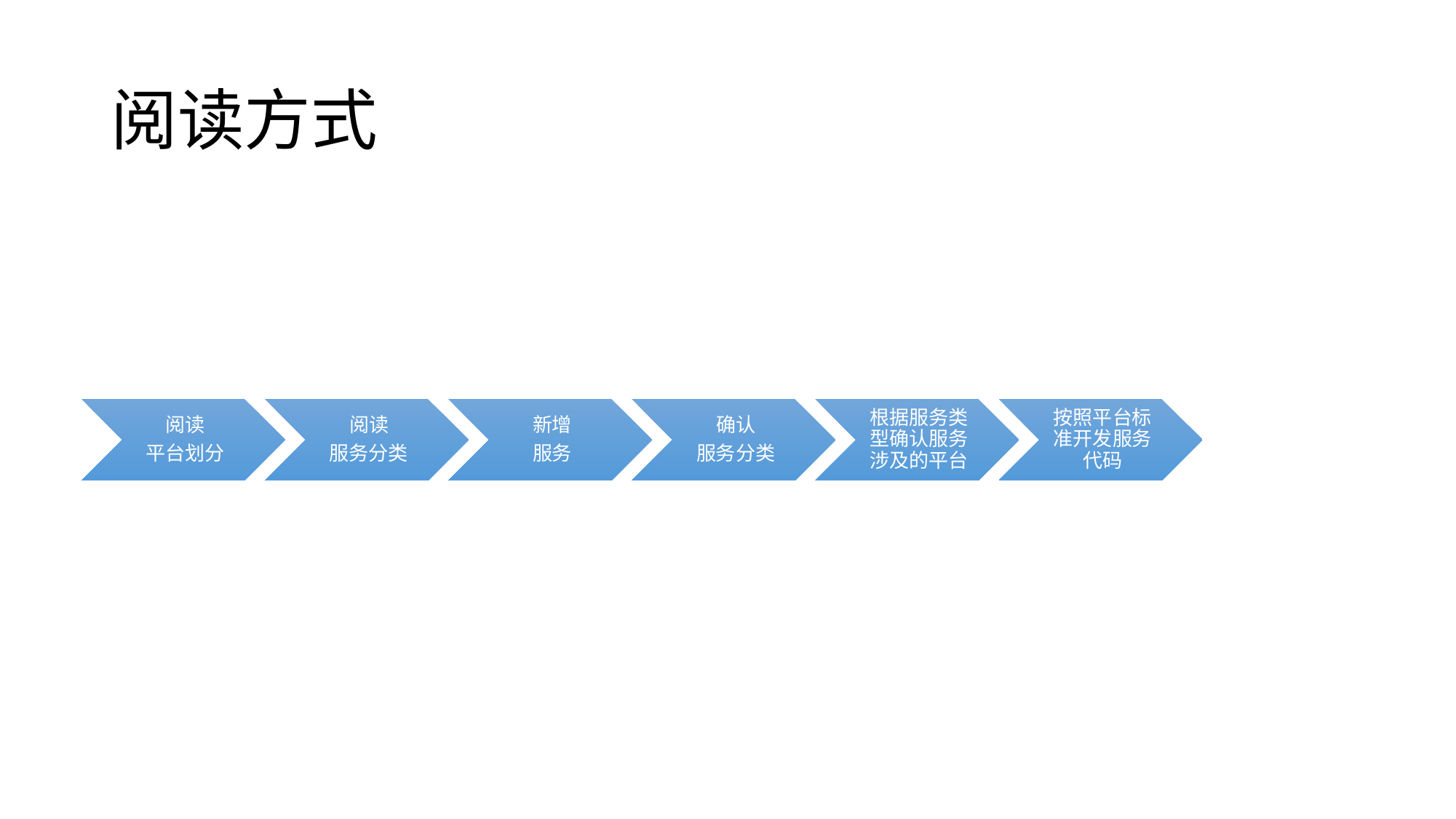

# 阅读方式
阅读
平台划分
阅读
服务分类
新增
服务
确认
服务分类
根据服务类型确认服务涉及的平台
按照平台标准开发服务代码